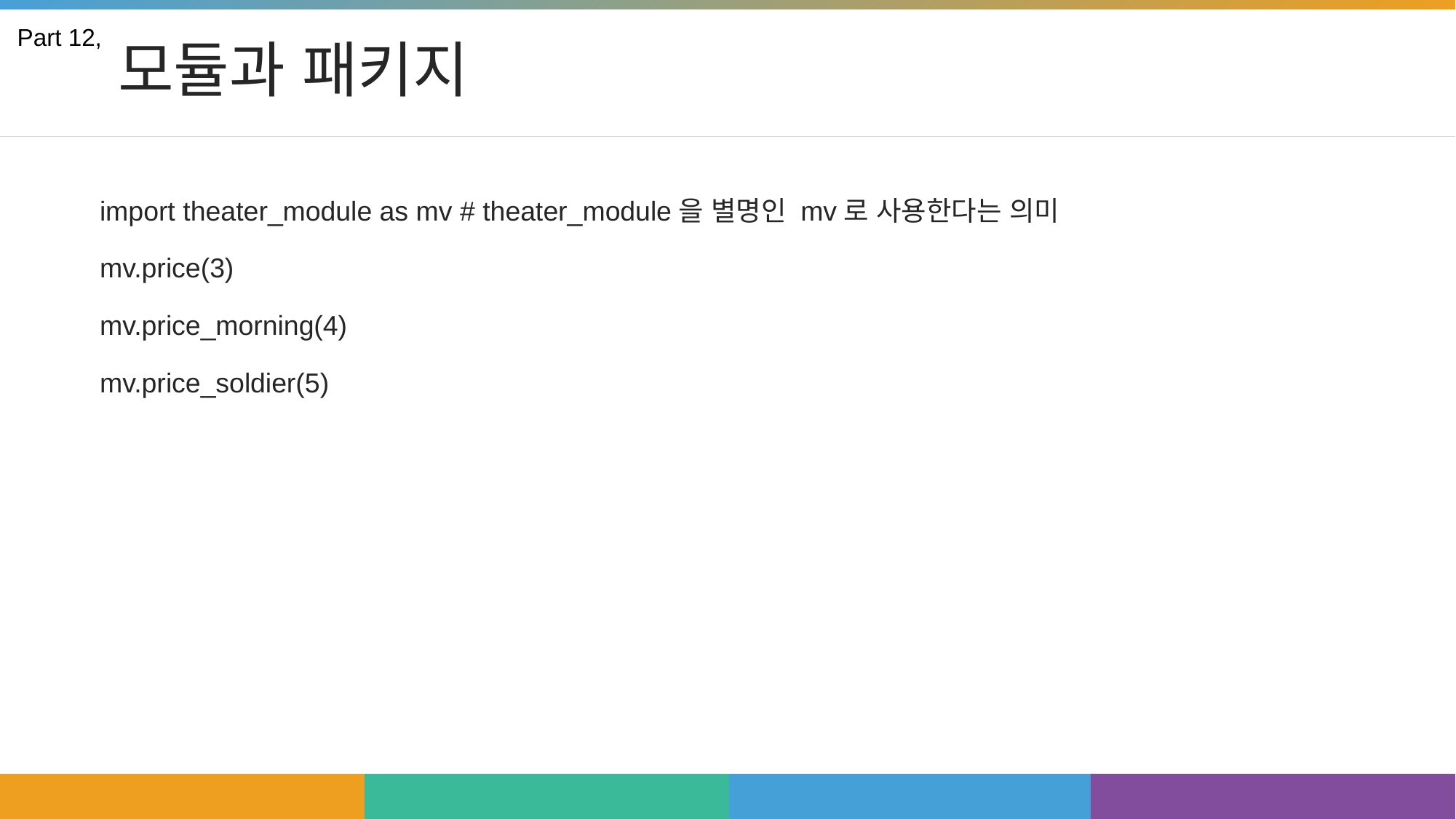

# 모듈과 패키지
Part 12,
import theater_module as mv # theater_module을 별명인 mv로 사용한다는 의미
mv.price(3)
mv.price_morning(4)
mv.price_soldier(5)